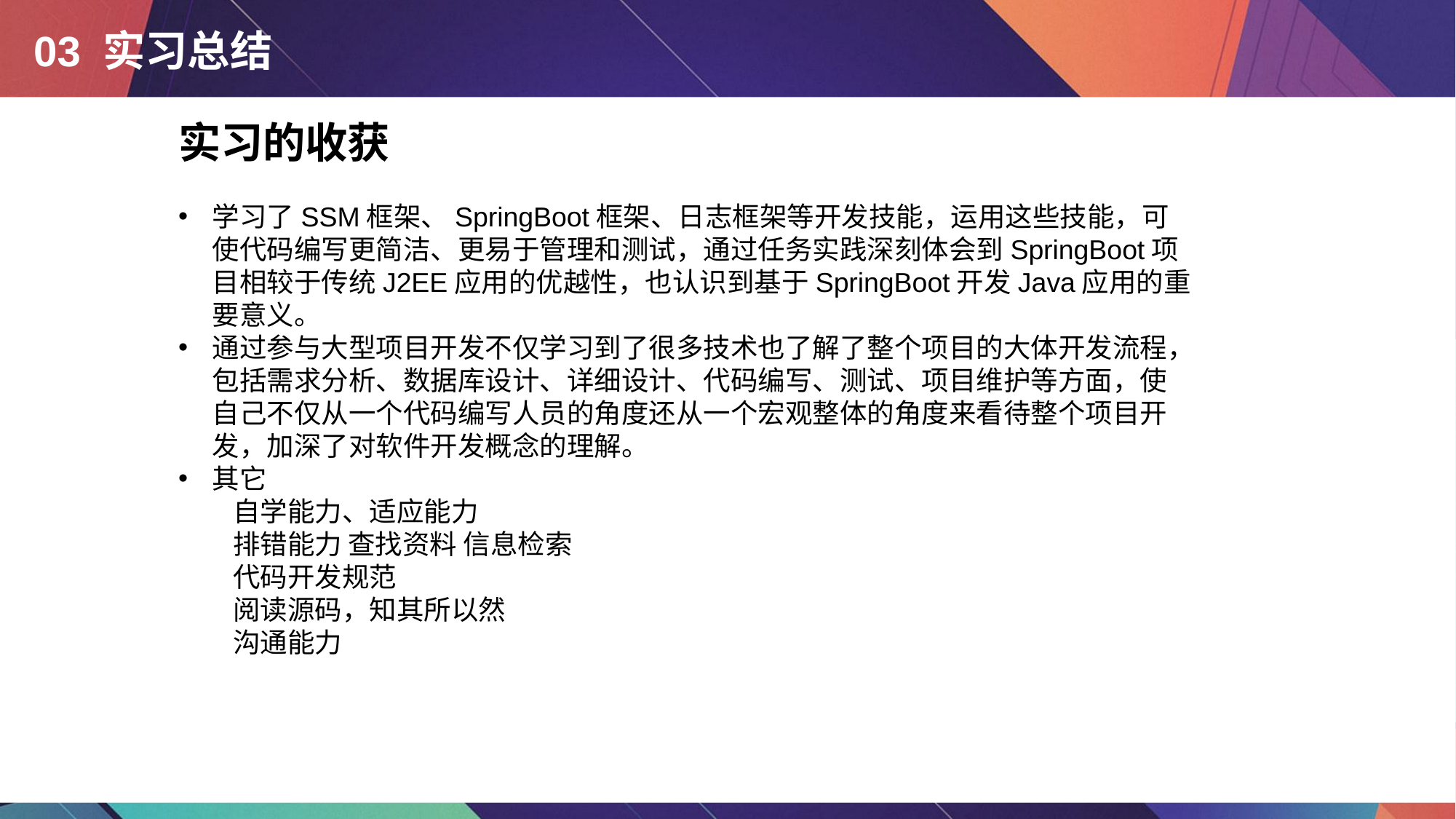

# 03 实习总结
实习的收获

学习了SSM框架、SpringBoot框架、日志框架等开发技能，运用这些技能，可使代码编写更简洁、更易于管理和测试，通过任务实践深刻体会到SpringBoot项目相较于传统J2EE应用的优越性，也认识到基于SpringBoot开发Java应用的重要意义。
通过参与大型项目开发不仅学习到了很多技术也了解了整个项目的大体开发流程，包括需求分析、数据库设计、详细设计、代码编写、测试、项目维护等方面，使自己不仅从一个代码编写人员的角度还从一个宏观整体的角度来看待整个项目开发，加深了对软件开发概念的理解。
其它
自学能力、适应能力
排错能力 查找资料 信息检索
代码开发规范
阅读源码，知其所以然
沟通能力